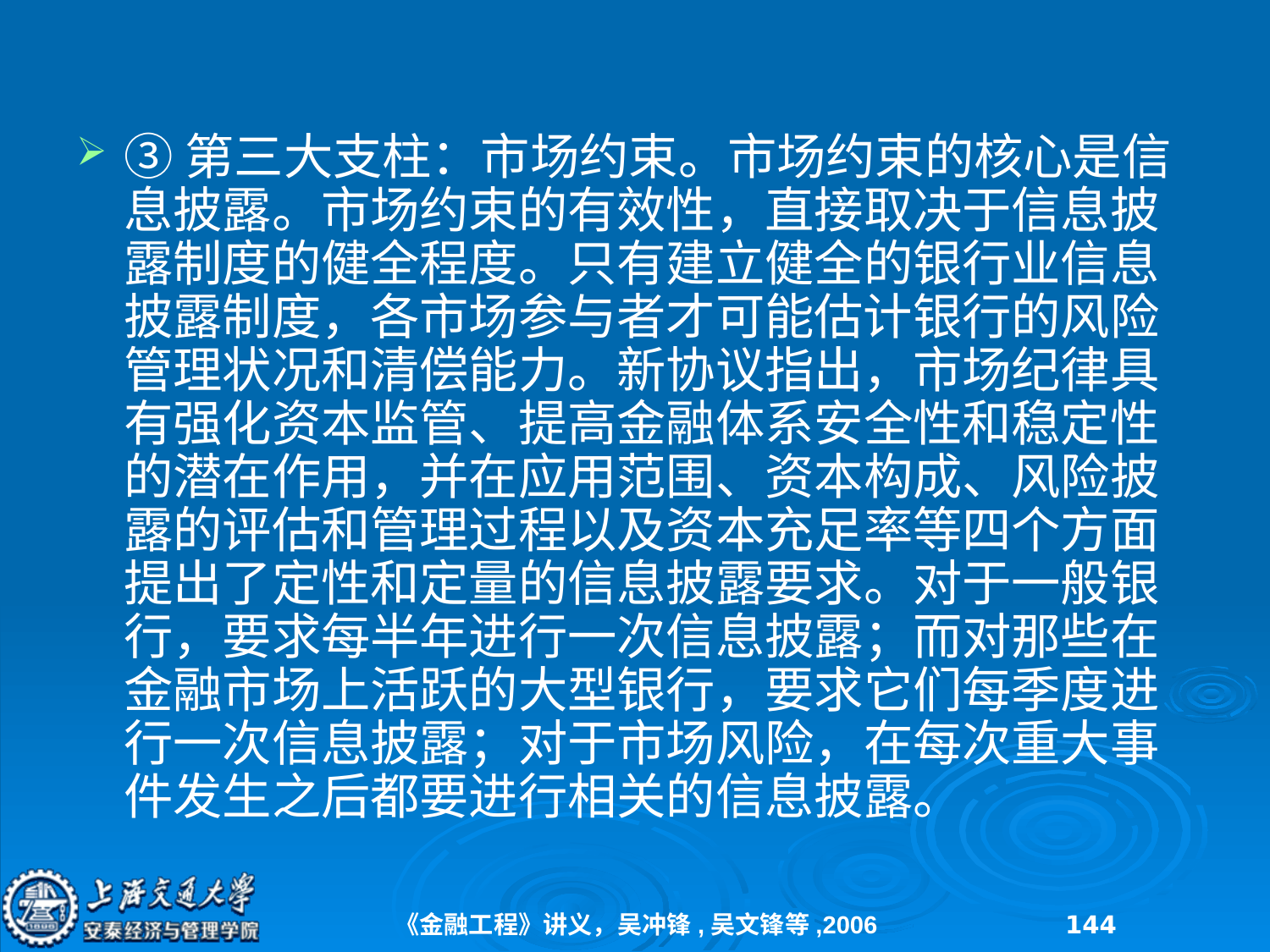

#
③第三大支柱：市场约束。市场约束的核心是信息披露。市场约束的有效性，直接取决于信息披露制度的健全程度。只有建立健全的银行业信息披露制度，各市场参与者才可能估计银行的风险管理状况和清偿能力。新协议指出，市场纪律具有强化资本监管、提高金融体系安全性和稳定性的潜在作用，并在应用范围、资本构成、风险披露的评估和管理过程以及资本充足率等四个方面提出了定性和定量的信息披露要求。对于一般银行，要求每半年进行一次信息披露；而对那些在金融市场上活跃的大型银行，要求它们每季度进行一次信息披露；对于市场风险，在每次重大事件发生之后都要进行相关的信息披露。